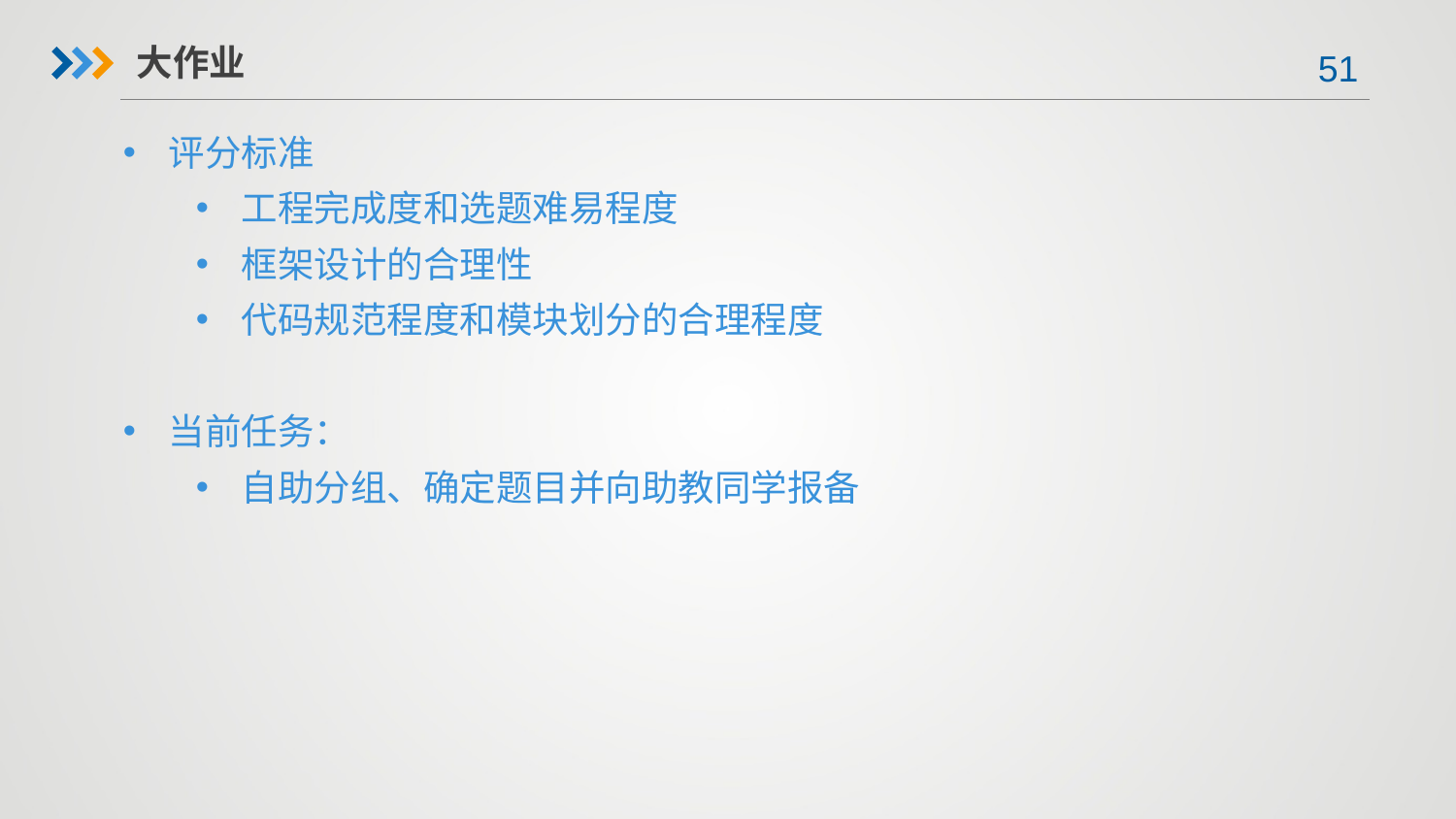

大作业
评分标准
工程完成度和选题难易程度
框架设计的合理性
代码规范程度和模块划分的合理程度

当前任务：
自助分组、确定题目并向助教同学报备